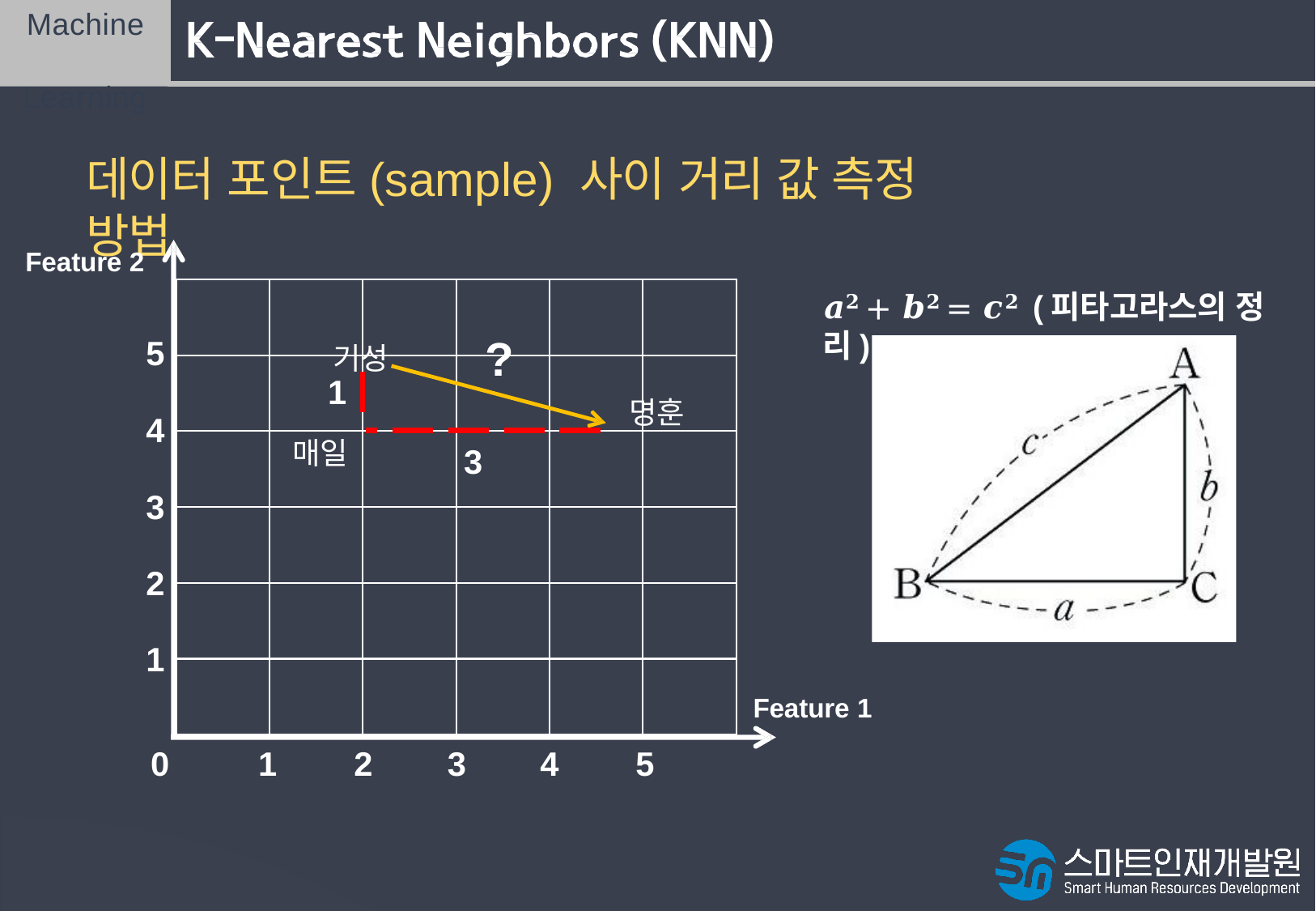

Machine  Learning

# 데이터 포인트(sample) 사이 거리 값 측정 방법

Feature 2

𝒂𝟐 + 𝒃𝟐 = 𝒄𝟐 (피타고라스의 정리)
?
5

기성

1

명훈
4

매일

3
3

2

1

Feature 1

0
1
2
3
4
5